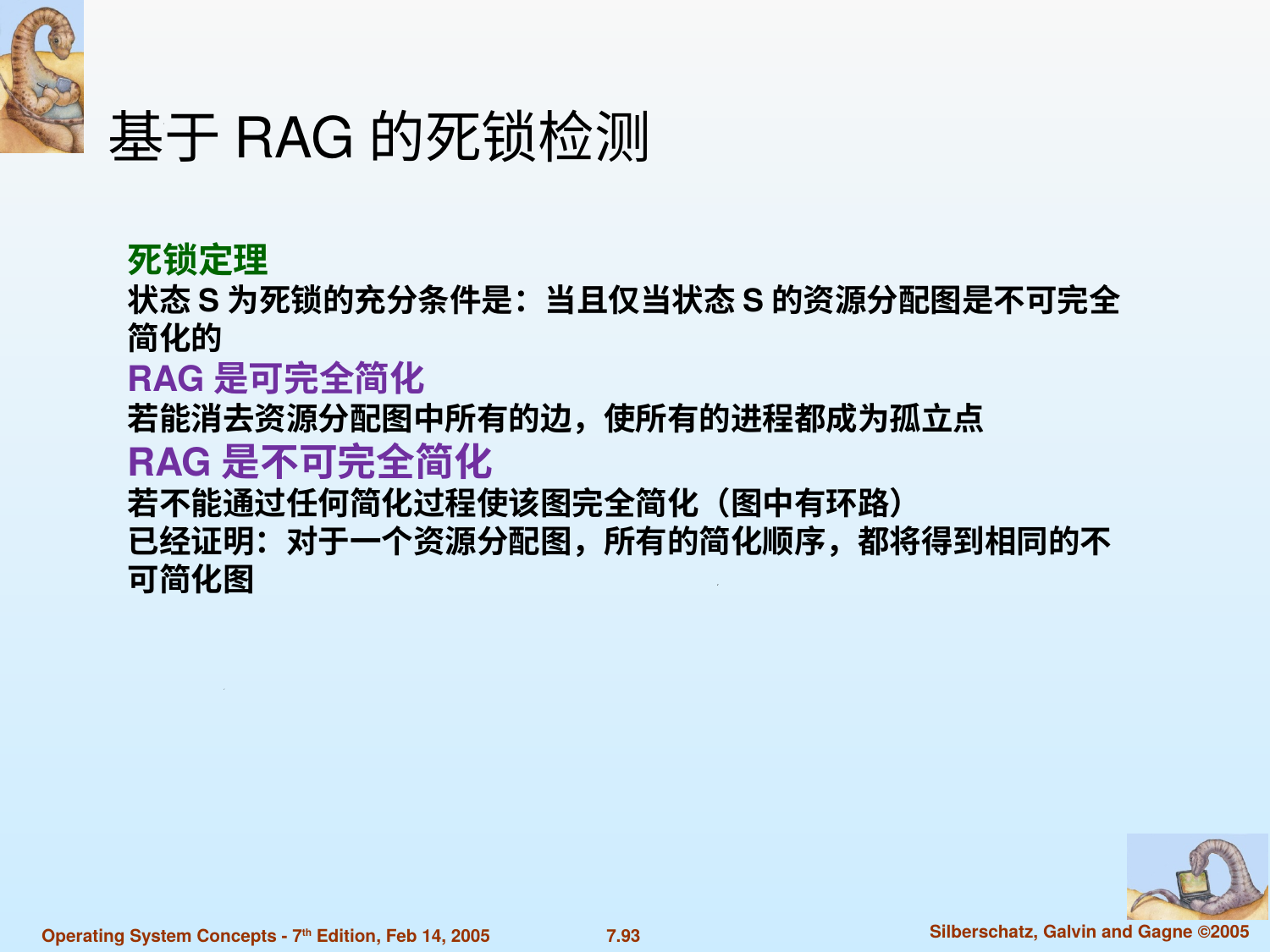

基于RAG的死锁检测
死锁定理
状态S为死锁的充分条件是：当且仅当状态S的资源分配图是不可完全简化的
RAG是可完全简化
若能消去资源分配图中所有的边，使所有的进程都成为孤立点
RAG是不可完全简化
若不能通过任何简化过程使该图完全简化（图中有环路）
已经证明：对于一个资源分配图，所有的简化顺序，都将得到相同的不可简化图